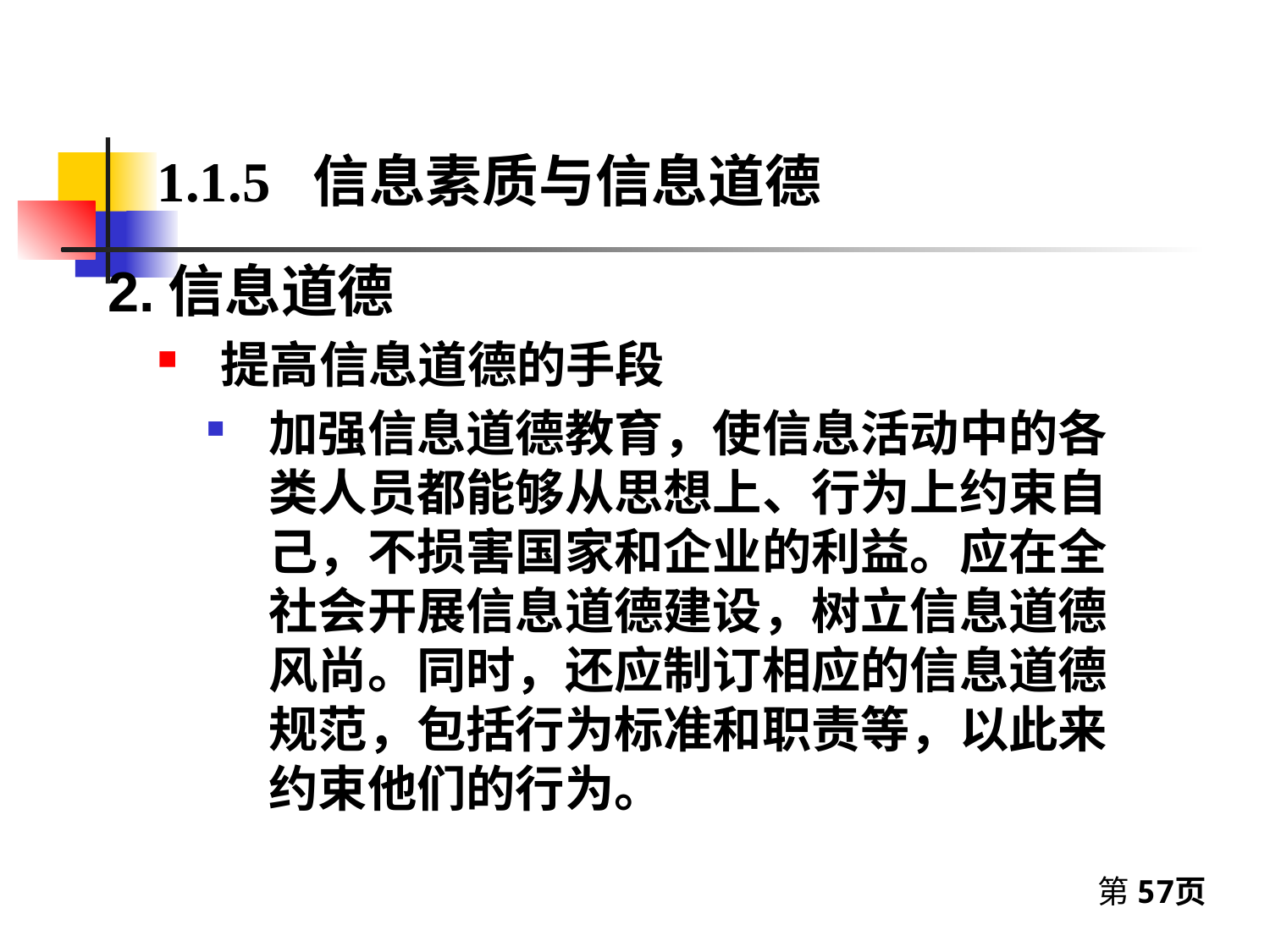

1.1.5  信息素质与信息道德
2.信息道德
提高信息道德的手段
加强信息道德教育，使信息活动中的各类人员都能够从思想上、行为上约束自己，不损害国家和企业的利益。应在全社会开展信息道德建设，树立信息道德风尚。同时，还应制订相应的信息道德规范，包括行为标准和职责等，以此来约束他们的行为。